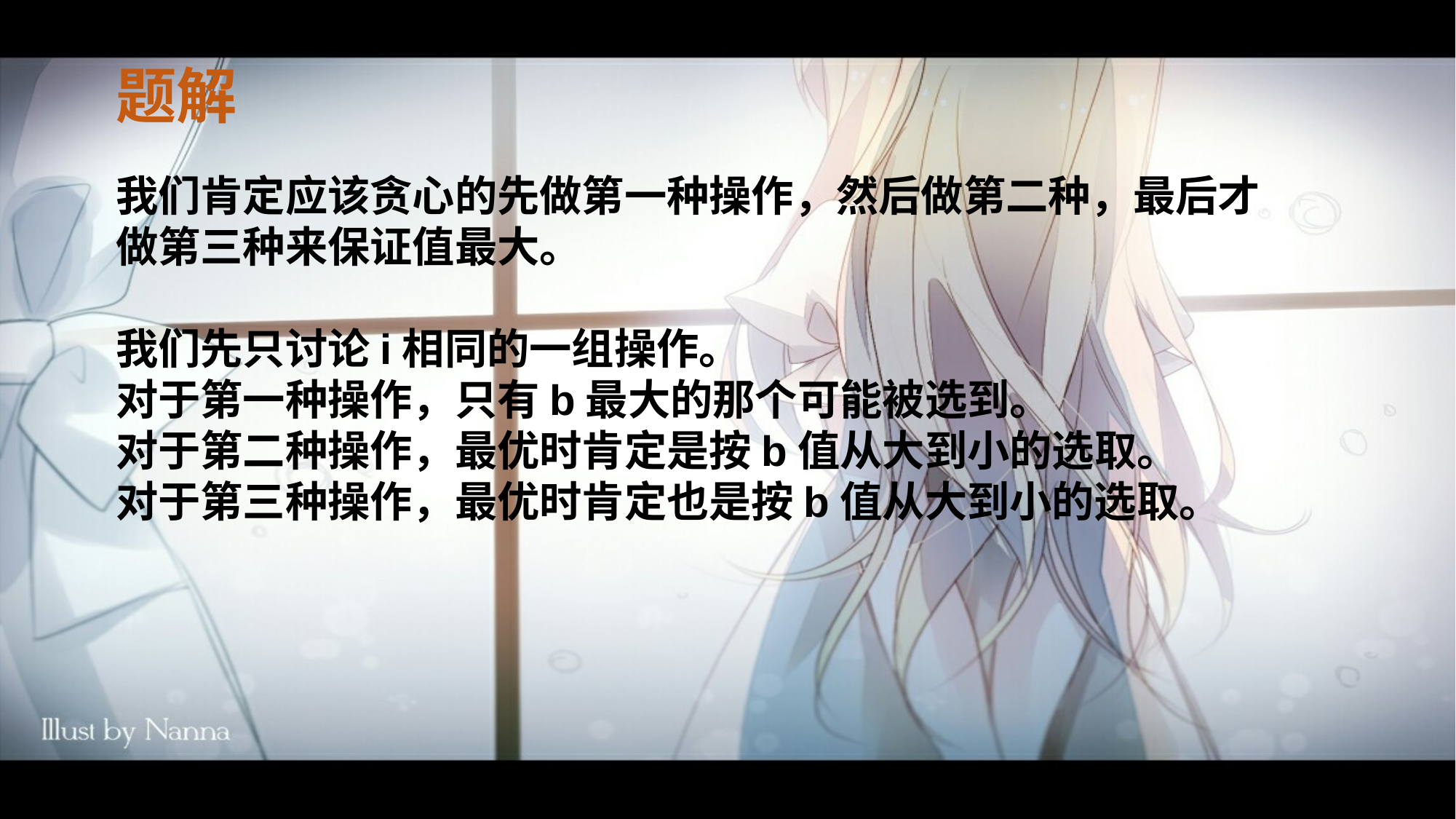

题解
我们肯定应该贪心的先做第一种操作，然后做第二种，最后才做第三种来保证值最大。

我们先只讨论i相同的一组操作。
对于第一种操作，只有b最大的那个可能被选到。
对于第二种操作，最优时肯定是按b值从大到小的选取。
对于第三种操作，最优时肯定也是按b值从大到小的选取。